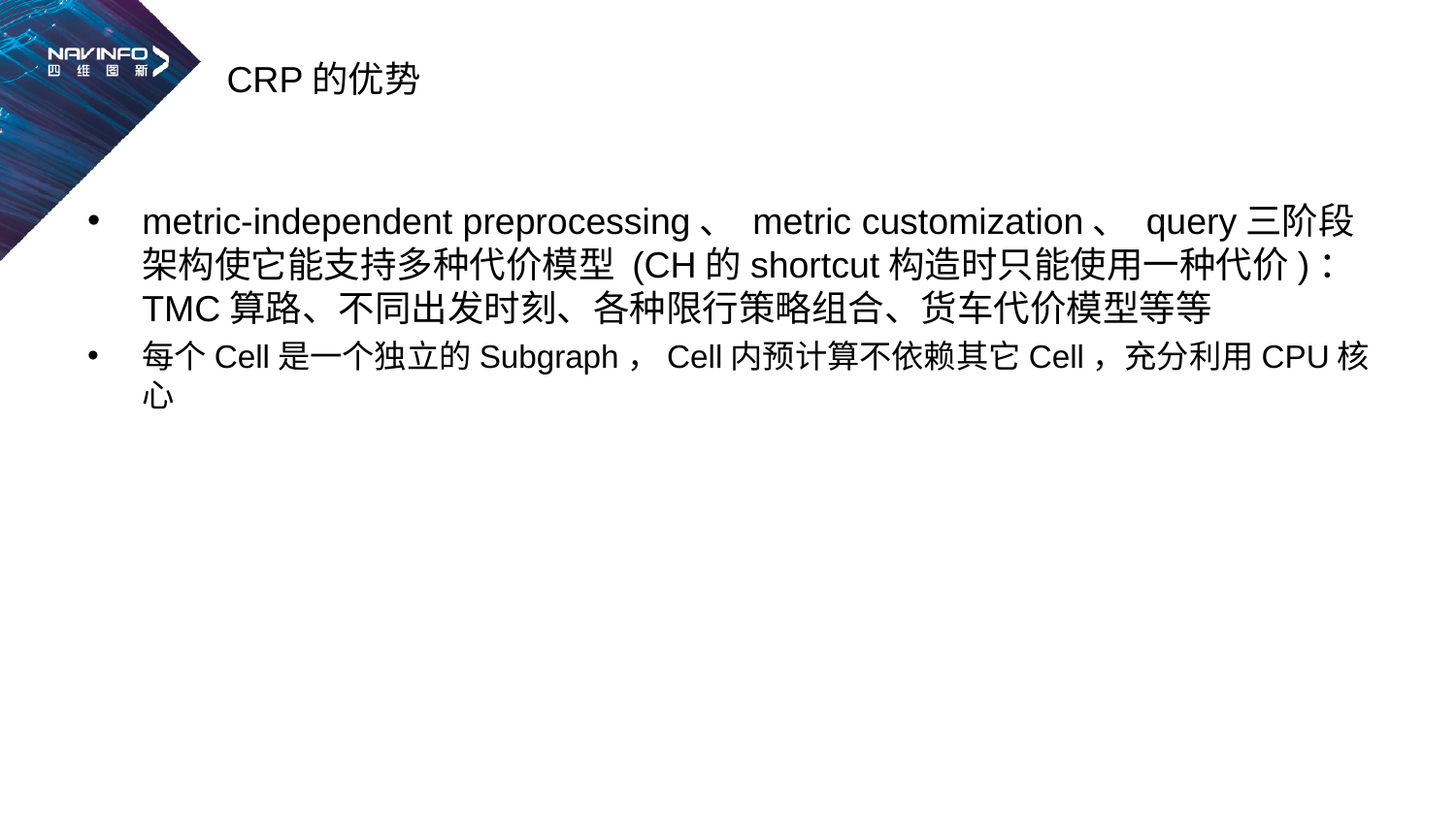

# CRP的优势
metric-independent preprocessing、 metric customization、 query三阶段架构使它能支持多种代价模型 (CH的shortcut构造时只能使用一种代价)：TMC算路、不同出发时刻、各种限行策略组合、货车代价模型等等
每个Cell是一个独立的Subgraph，Cell内预计算不依赖其它Cell，充分利用CPU核心